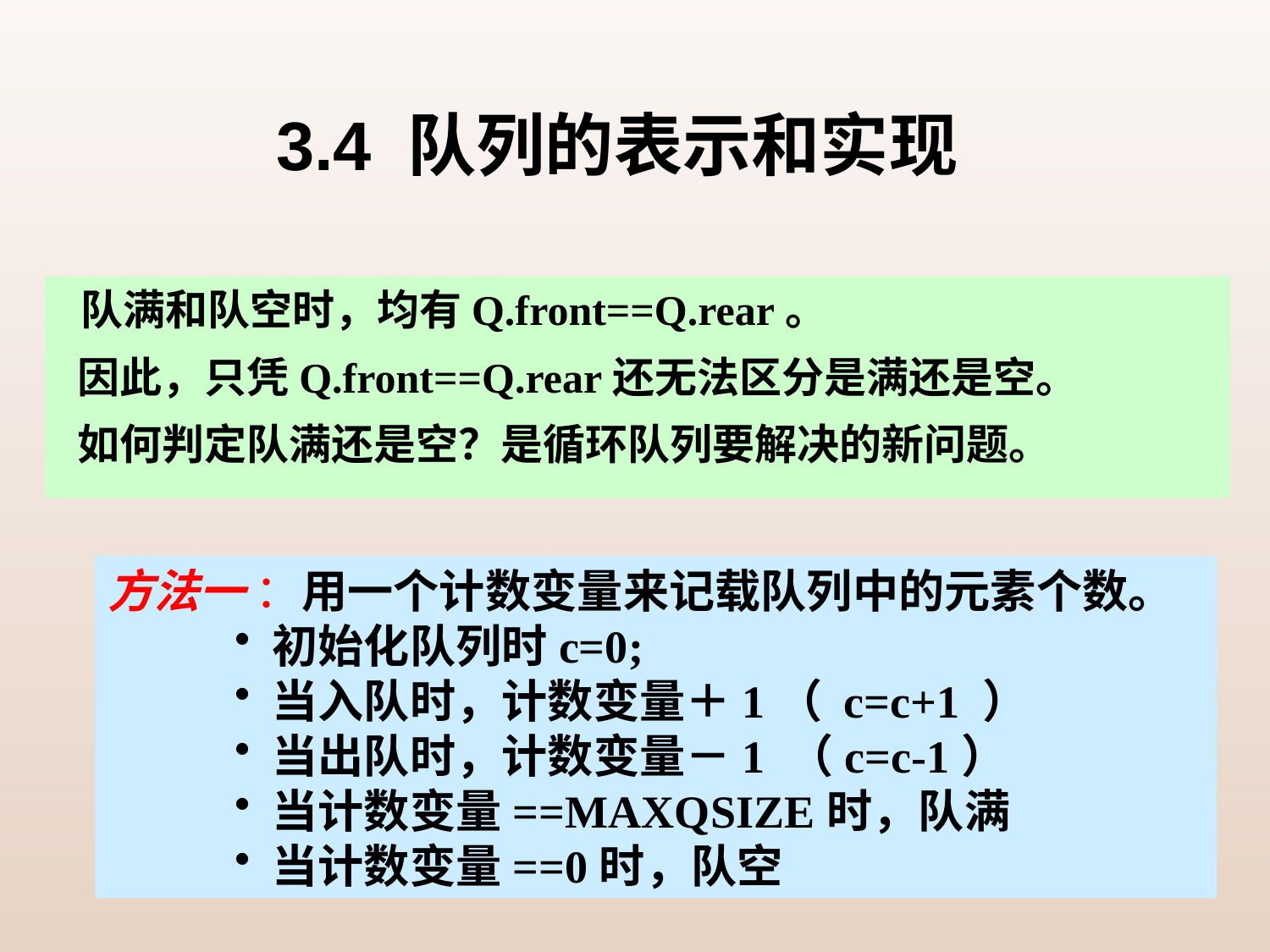

# 3.4 队列的表示和实现
 队满和队空时，均有Q.front==Q.rear。
 因此，只凭Q.front==Q.rear还无法区分是满还是空。
 如何判定队满还是空？是循环队列要解决的新问题。
方法一 ：用一个计数变量来记载队列中的元素个数。
 初始化队列时c=0;
 当入队时，计数变量＋1（ c=c+1 ）
 当出队时，计数变量－1 （c=c-1）
 当计数变量==MAXQSIZE时，队满
 当计数变量==0时，队空